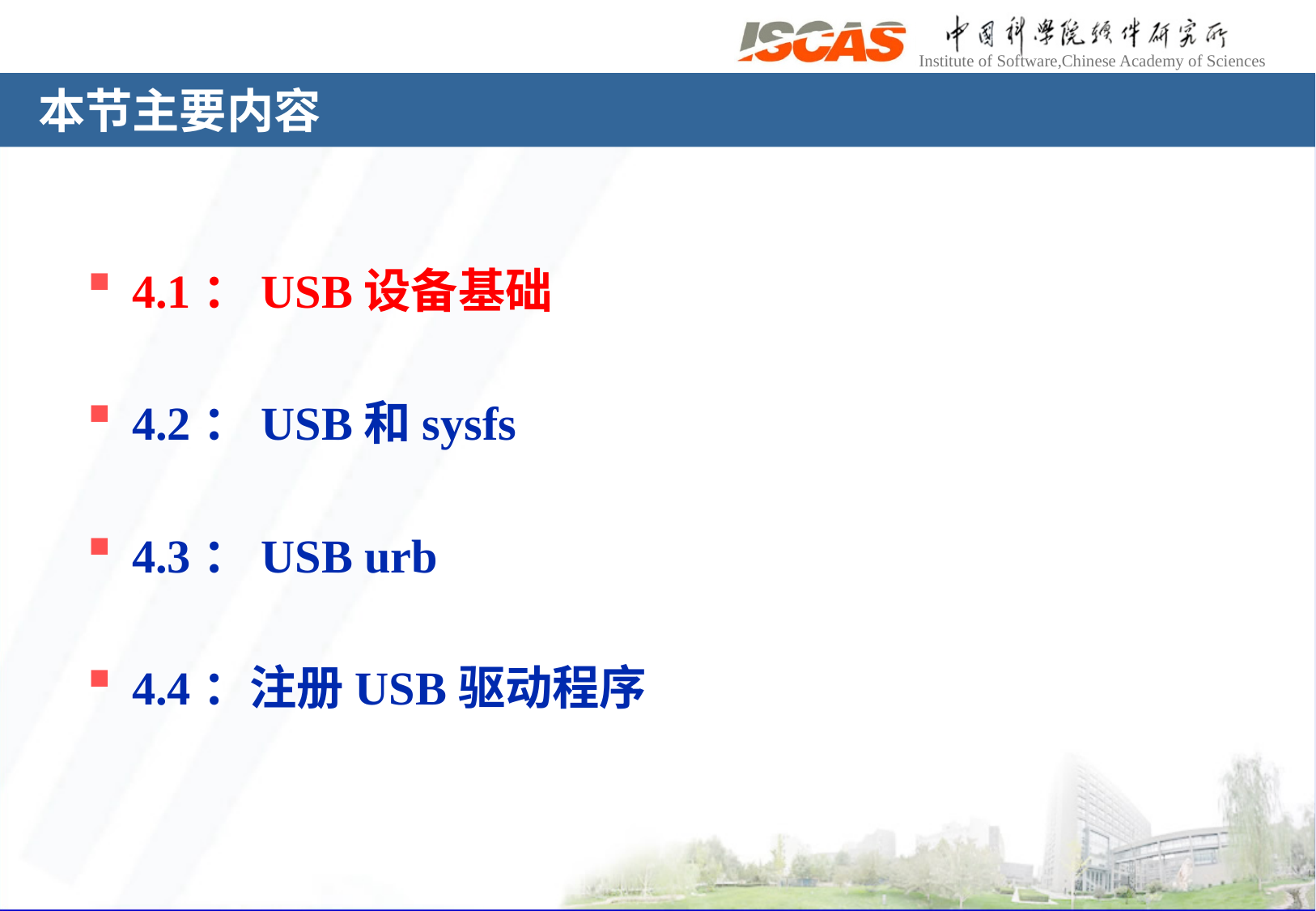

# 本节主要内容
4.1：USB设备基础

4.2：USB和sysfs

4.3：USB urb

4.4：注册USB驱动程序